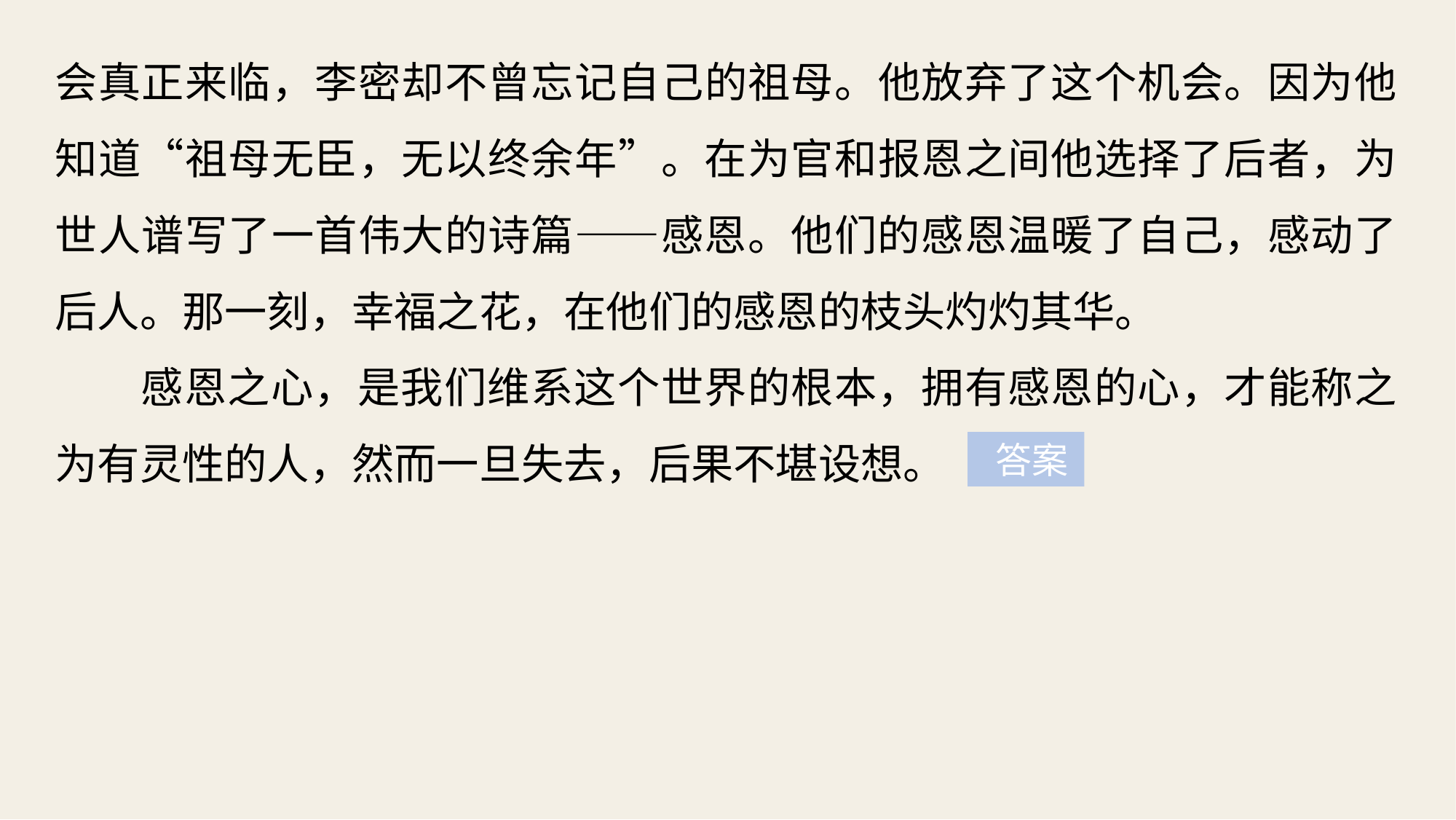

会真正来临，李密却不曾忘记自己的祖母。他放弃了这个机会。因为他知道“祖母无臣，无以终余年”。在为官和报恩之间他选择了后者，为世人谱写了一首伟大的诗篇——感恩。他们的感恩温暖了自己，感动了后人。那一刻，幸福之花，在他们的感恩的枝头灼灼其华。
感恩之心，是我们维系这个世界的根本，拥有感恩的心，才能称之为有灵性的人，然而一旦失去，后果不堪设想。
 答案